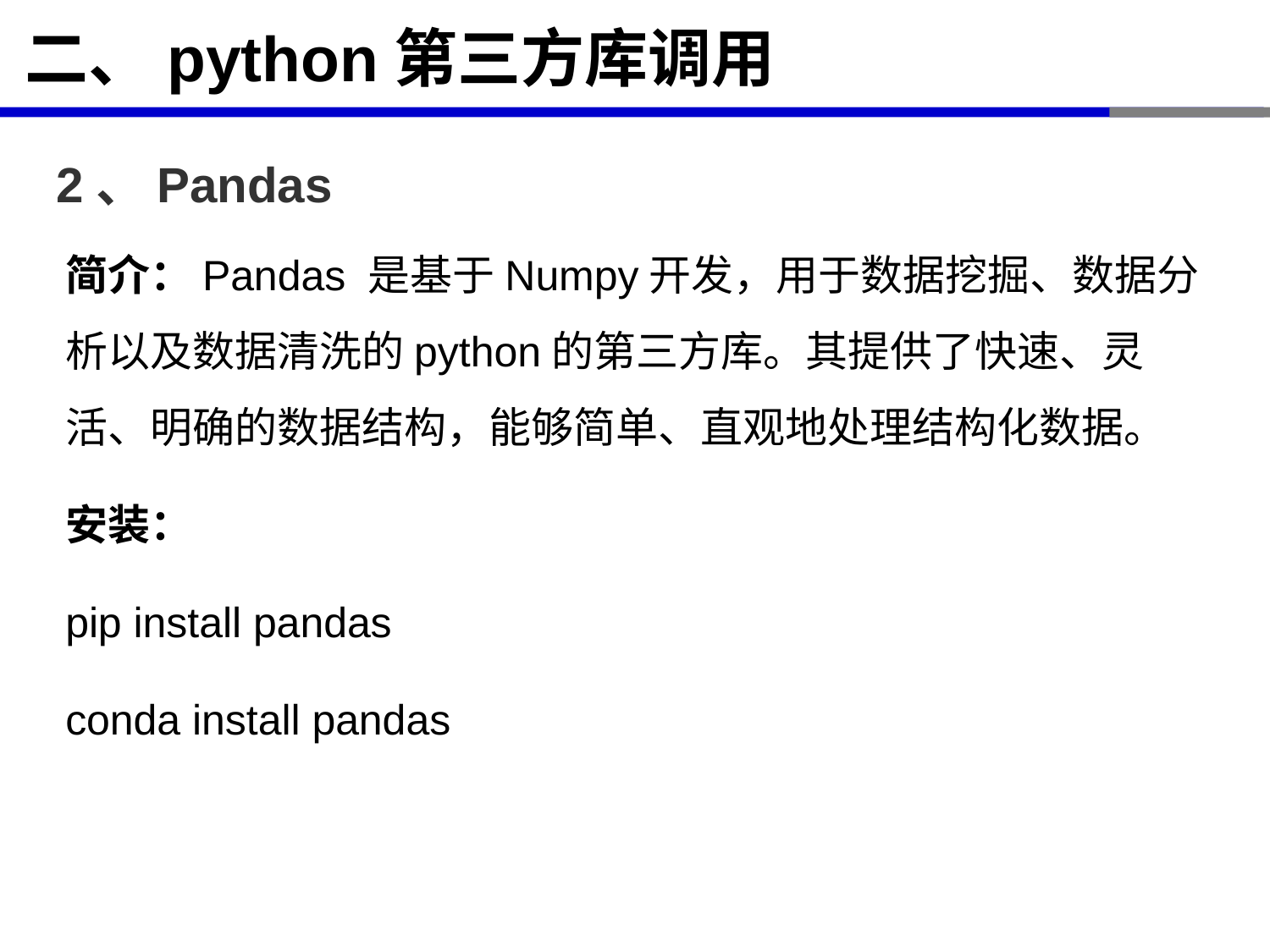

# 二、python第三方库调用
2、Pandas
简介：Pandas 是基于Numpy开发，用于数据挖掘、数据分析以及数据清洗的python的第三方库。其提供了快速、灵活、明确的数据结构，能够简单、直观地处理结构化数据。
安装：
pip install pandas
conda install pandas